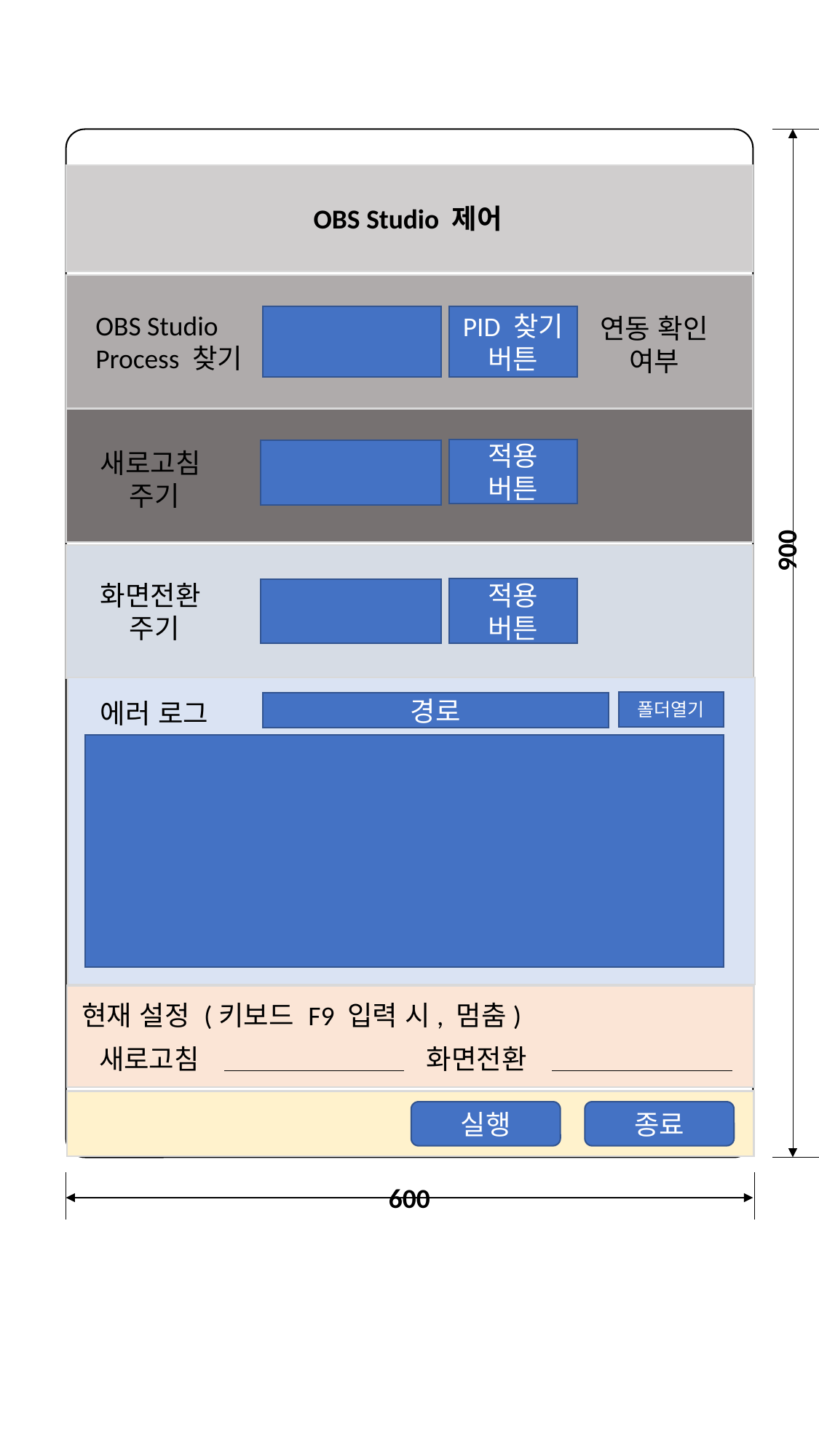

900
600

OBS Studio 제어

OBS Studio
Process 찾기
연동 확인
여부

PID 찾기 버튼

적용 버튼

새로고침
주기

화면전환
주기
적용 버튼

에러 로그
폴더열기
경로

현재 설정 (키보드 F9 입력 시, 멈춤)
새로고침
화면전환

실행
종료